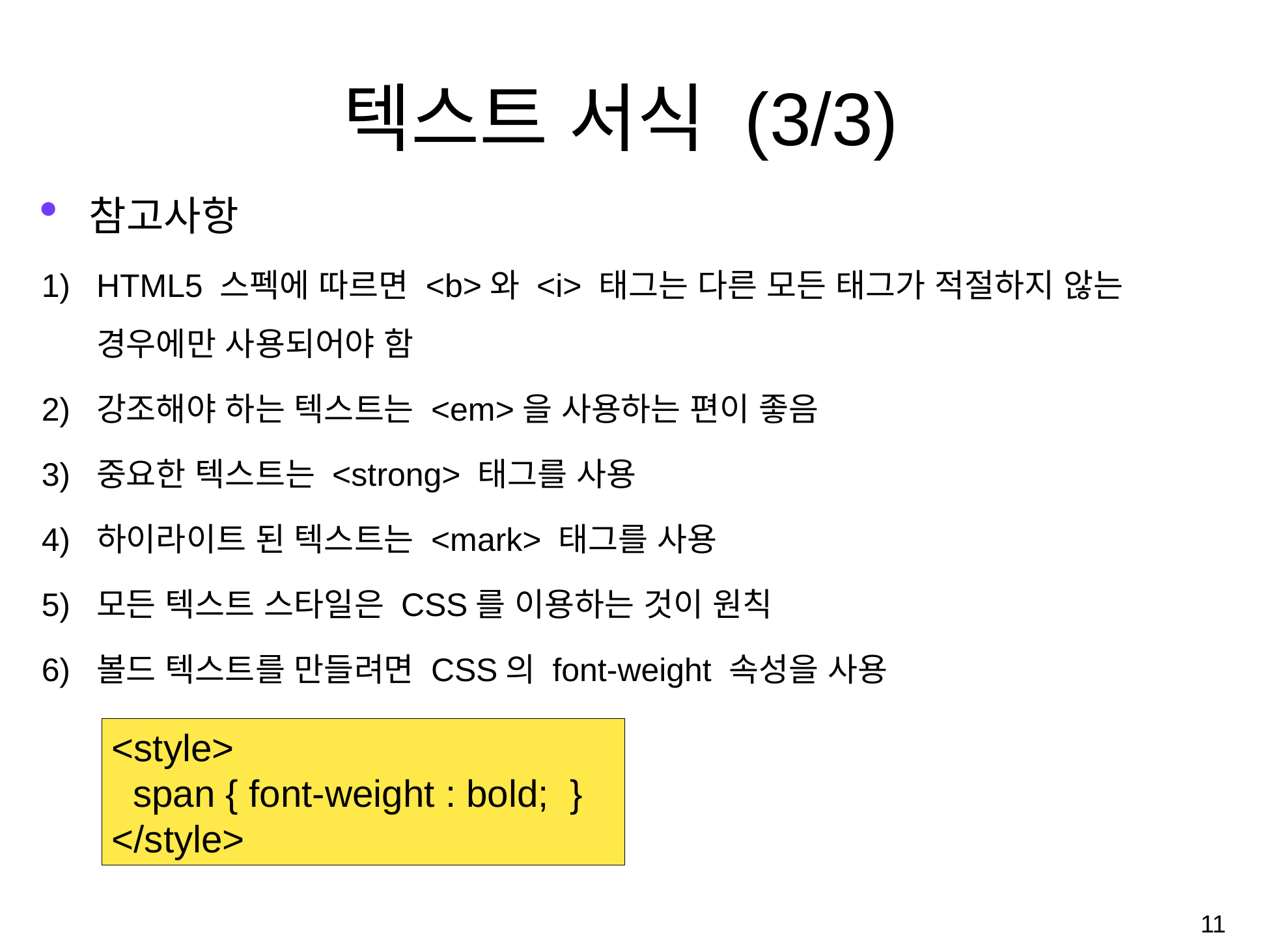

# 텍스트 서식 (3/3)
참고사항
HTML5 스펙에 따르면 <b>와 <i> 태그는 다른 모든 태그가 적절하지 않는 경우에만 사용되어야 함
강조해야 하는 텍스트는 <em>을 사용하는 편이 좋음
중요한 텍스트는 <strong> 태그를 사용
하이라이트 된 텍스트는 <mark> 태그를 사용
모든 텍스트 스타일은 CSS를 이용하는 것이 원칙
볼드 텍스트를 만들려면 CSS의 font-weight 속성을 사용

<style>
  span { font-weight : bold;  }
</style>
11